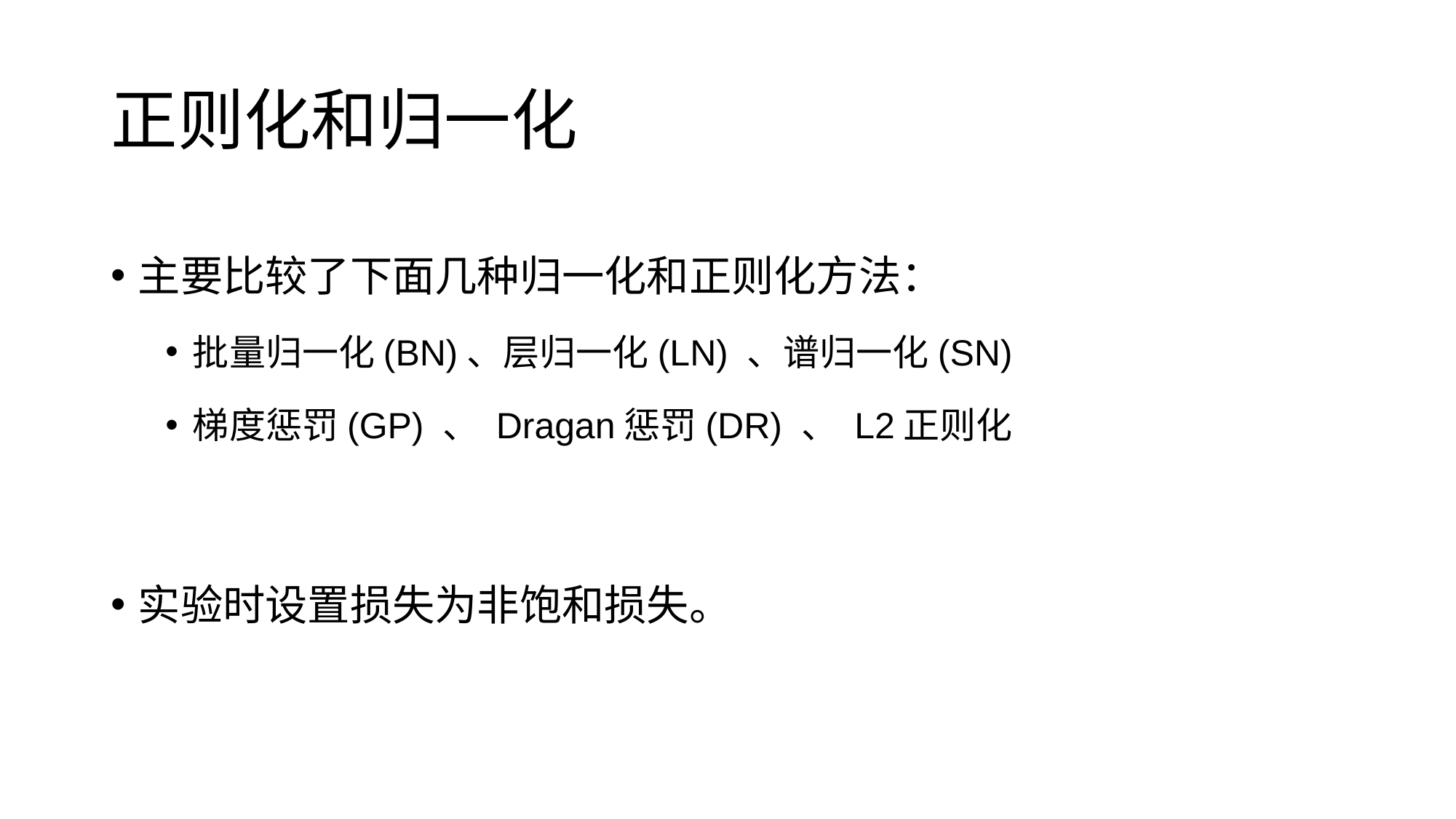

# 正则化和归一化
主要比较了下面几种归一化和正则化方法：
批量归一化(BN)、层归一化(LN) 、谱归一化(SN)
梯度惩罚(GP) 、 Dragan惩罚(DR) 、 L2正则化

实验时设置损失为非饱和损失。